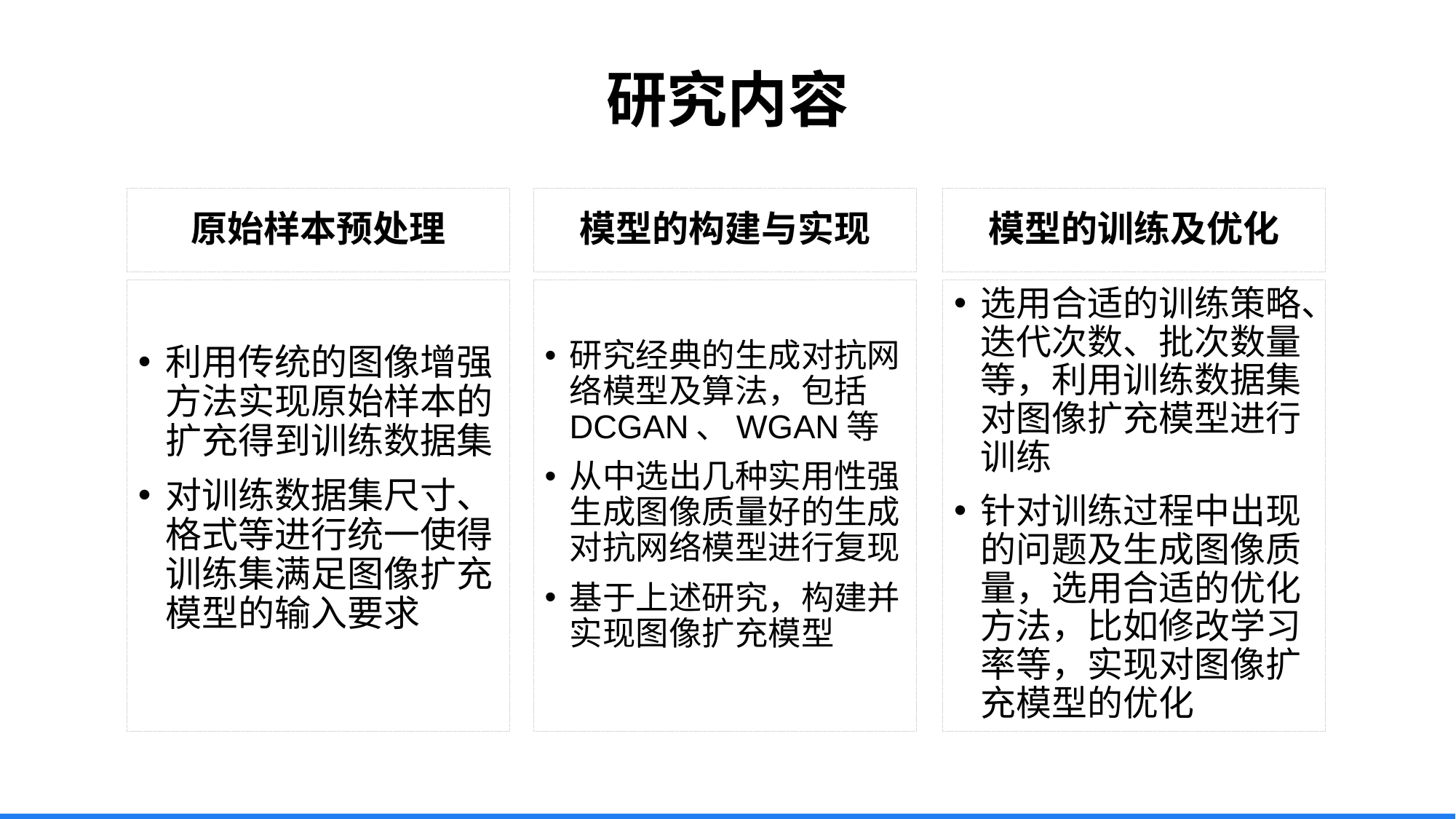

研究内容
模型的构建与实现
原始样本预处理
模型的训练及优化

利用传统的图像增强方法实现原始样本的扩充得到训练数据集
对训练数据集尺寸、格式等进行统一使得训练集满足图像扩充模型的输入要求

研究经典的生成对抗网络模型及算法，包括DCGAN、WGAN等
从中选出几种实用性强生成图像质量好的生成对抗网络模型进行复现
基于上述研究，构建并实现图像扩充模型
选用合适的训练策略、迭代次数、批次数量等，利用训练数据集对图像扩充模型进行训练
针对训练过程中出现的问题及生成图像质量，选用合适的优化方法，比如修改学习率等，实现对图像扩充模型的优化